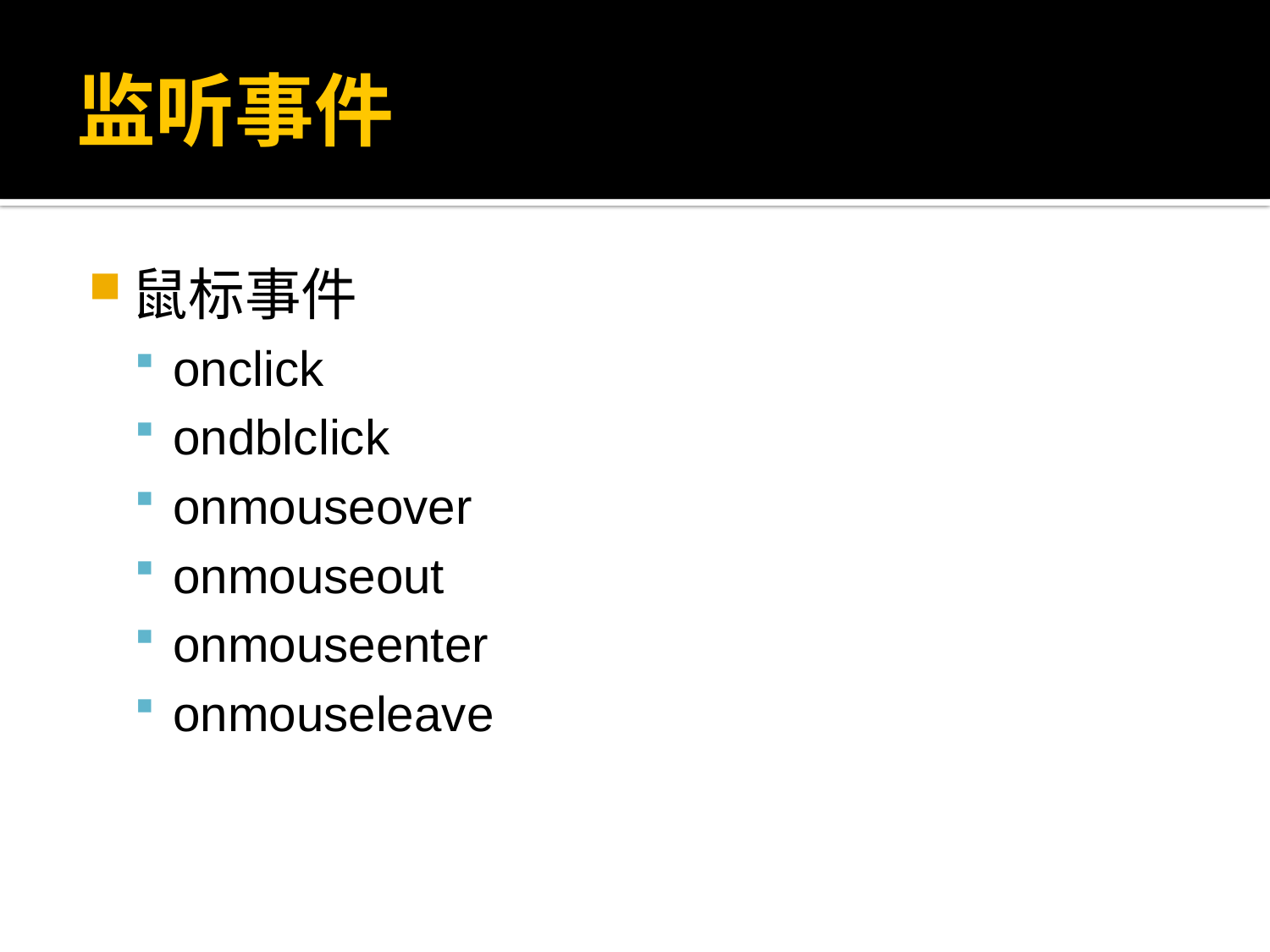

# 监听事件
鼠标事件
onclick
ondblclick
onmouseover
onmouseout
onmouseenter
onmouseleave